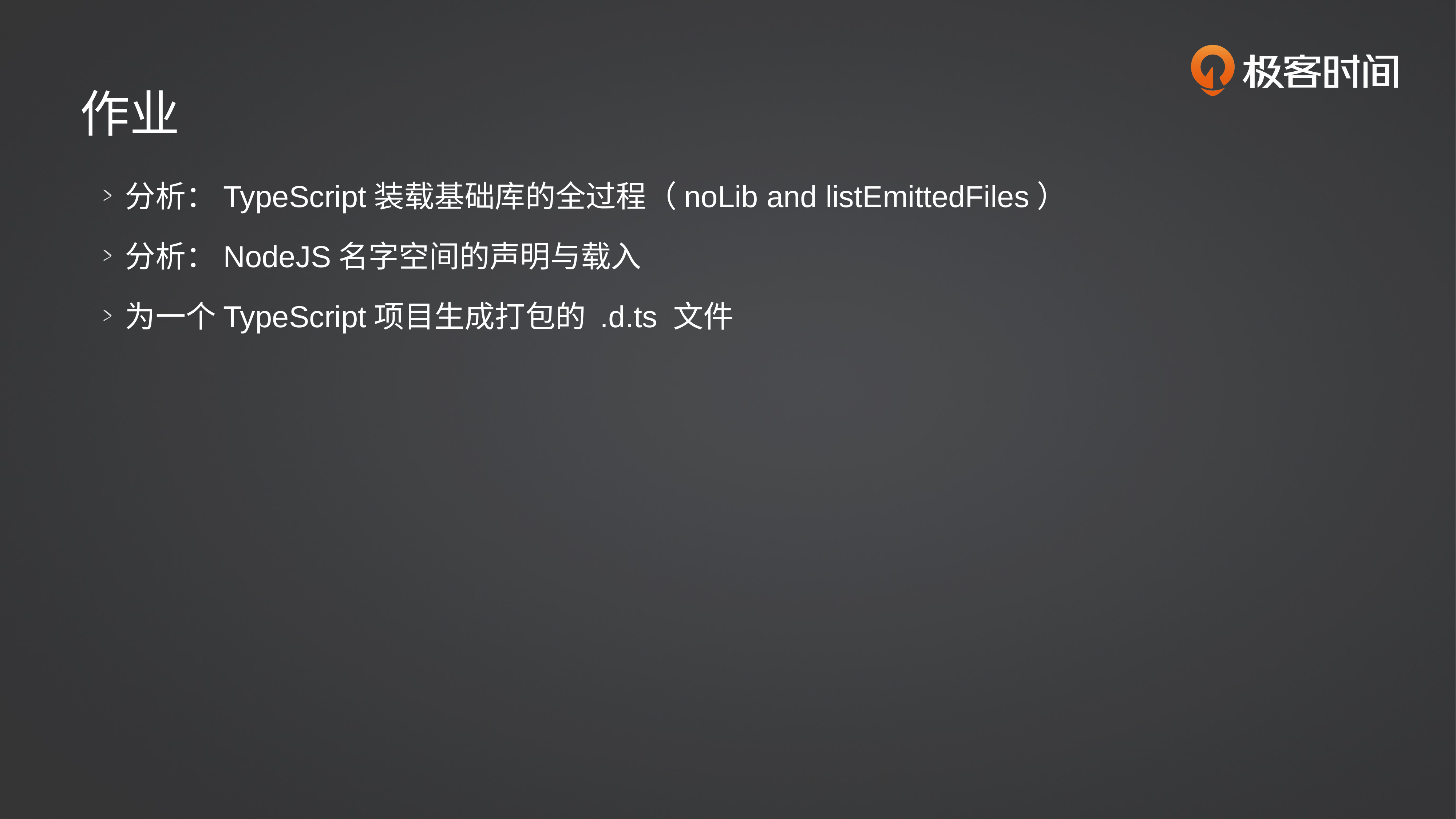

作业
分析：TypeScript装载基础库的全过程（noLib and listEmittedFiles）

分析：NodeJS名字空间的声明与载入

为一个TypeScript项目生成打包的 .d.ts 文件